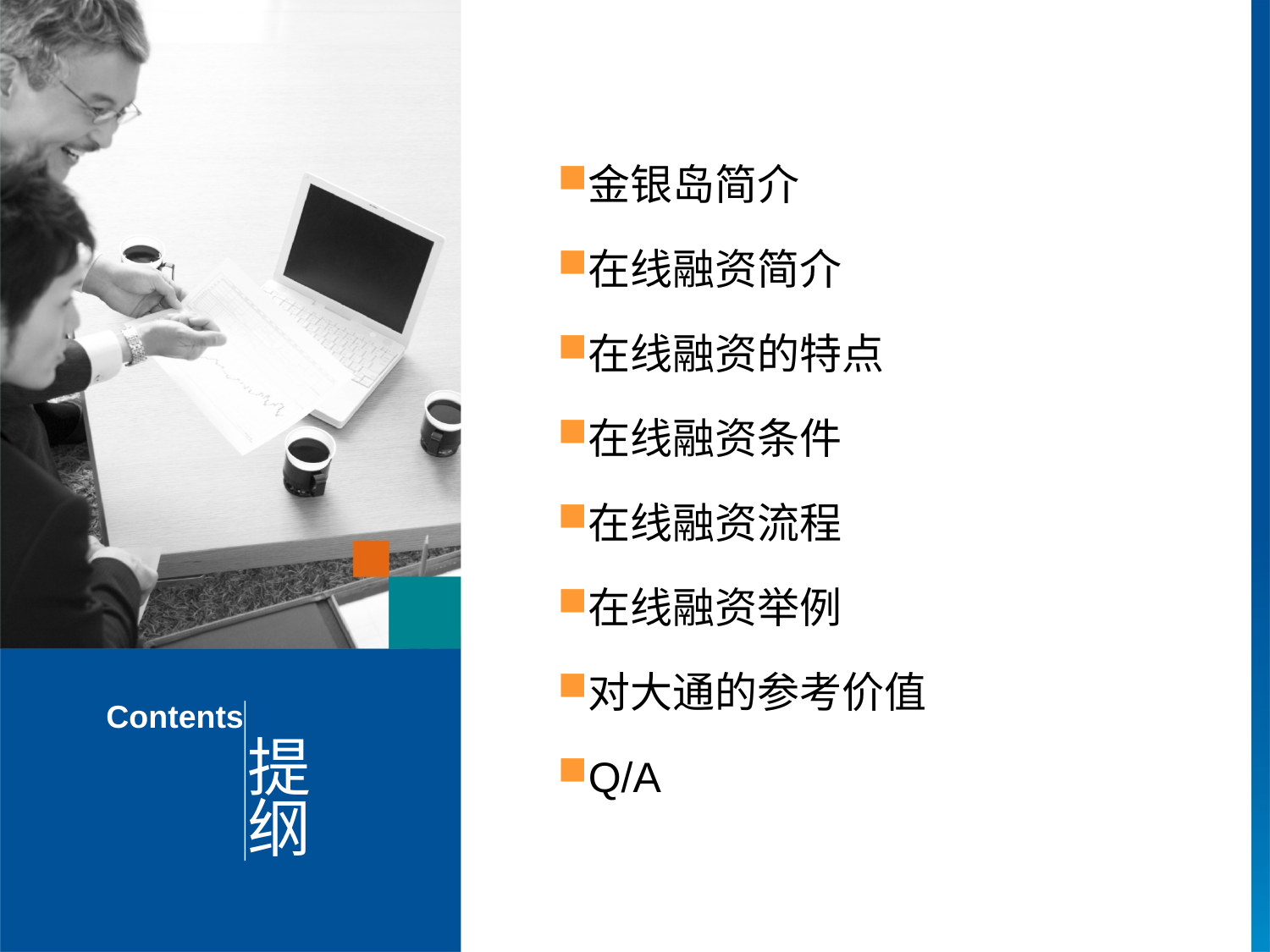

金银岛简介
在线融资简介
在线融资的特点
在线融资条件
在线融资流程
在线融资举例
对大通的参考价值
Q/A